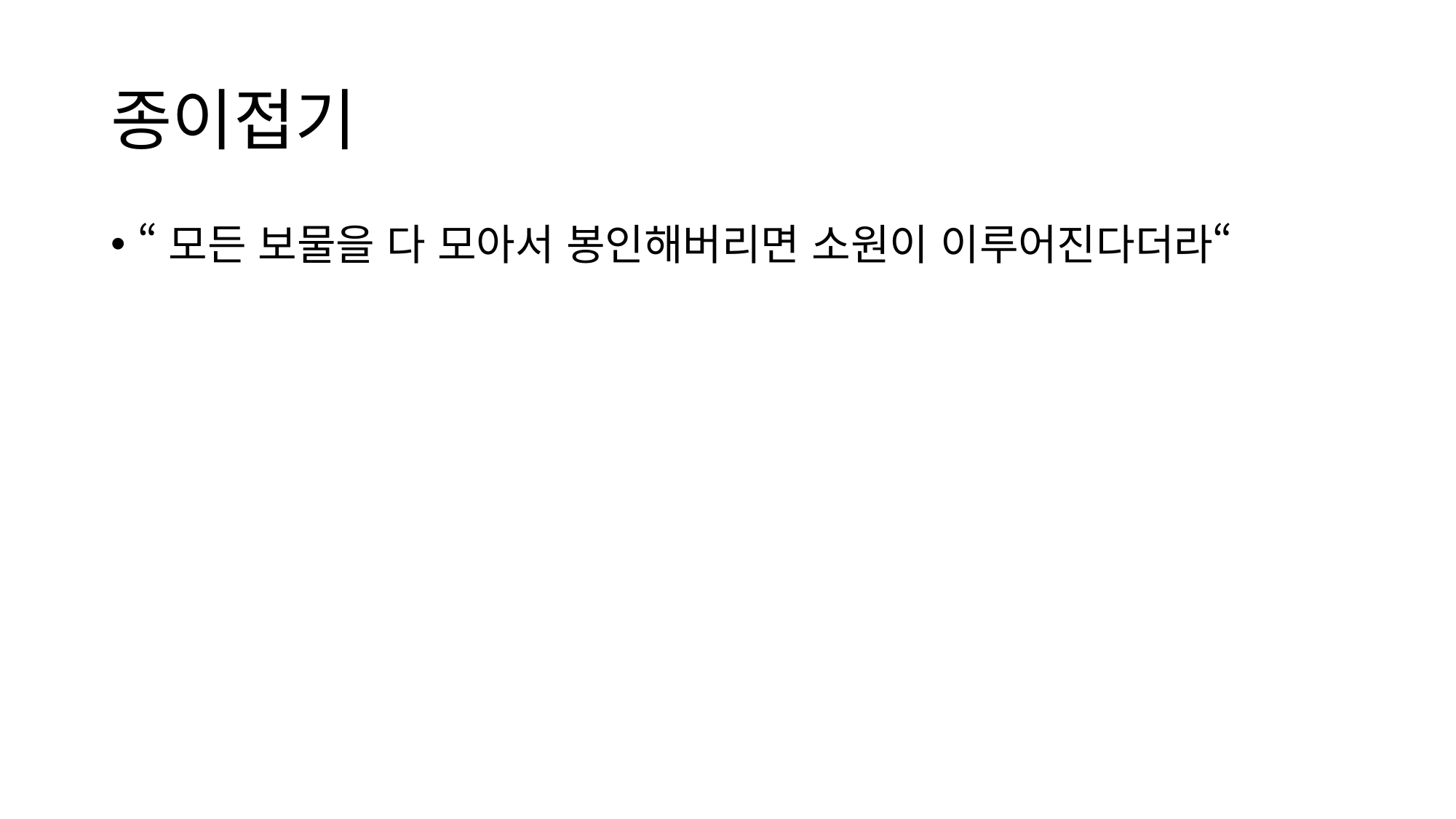

# 종이접기
“모든 보물을 다 모아서 봉인해버리면 소원이 이루어진다더라“